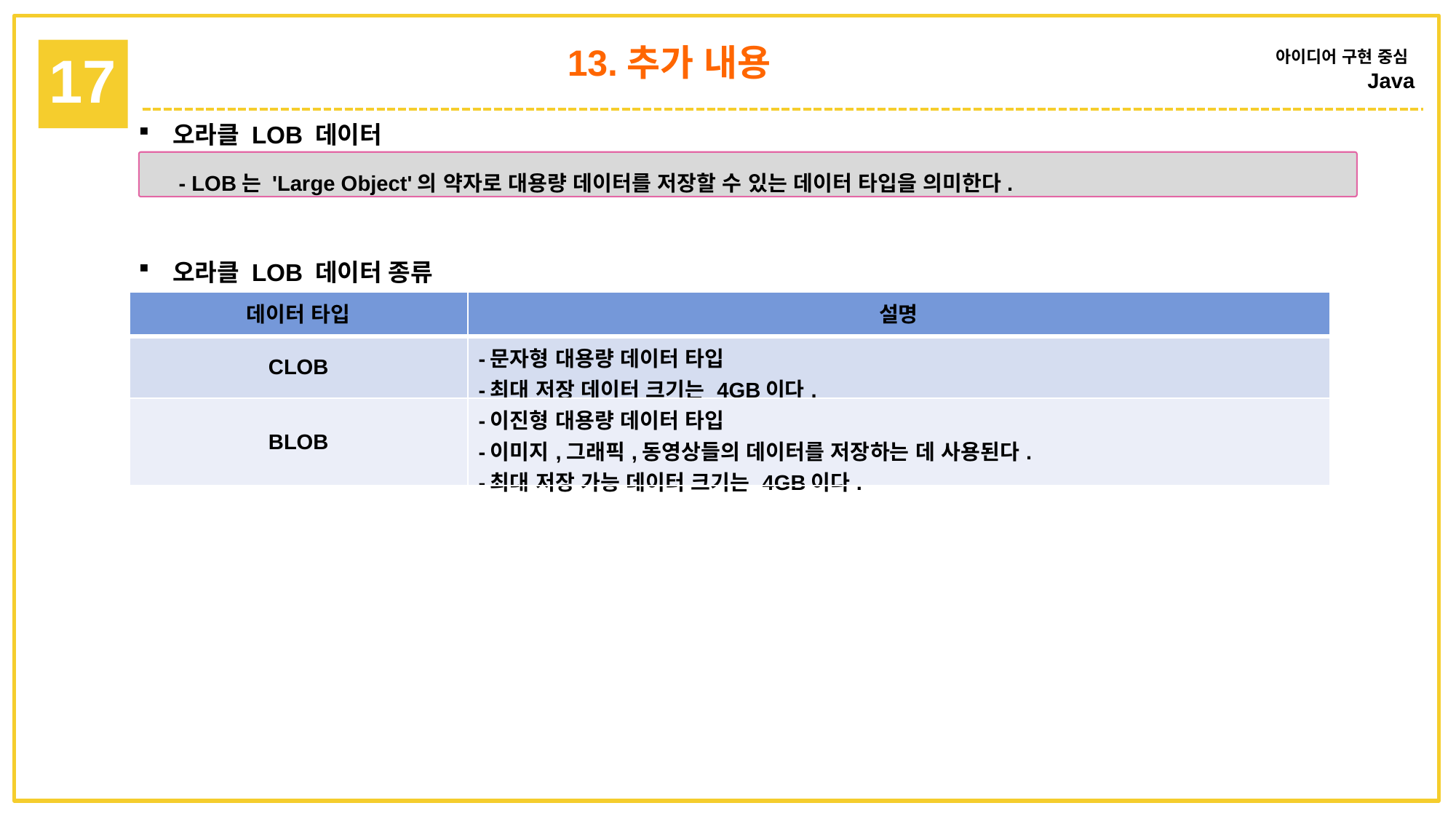

13.추가 내용
아이디어 구현 중심
Java
17

오라클 LOB 데이터

  - LOB는 'Large Object'의 약자로 대용량 데이터를 저장할 수 있는 데이터 타입을 의미한다.
오라클 LOB 데이터 종류
| 데이터 타입 | 설명 |
| --- | --- |
| CLOB | -문자형 대용량 데이터 타입 -최대 저장 데이터 크기는 4GB이다. |
| BLOB | -이진형 대용량 데이터 타입 -이미지,그래픽,동영상들의 데이터를 저장하는 데 사용된다. -최대 저장 가능 데이터 크기는 4GB이다. |